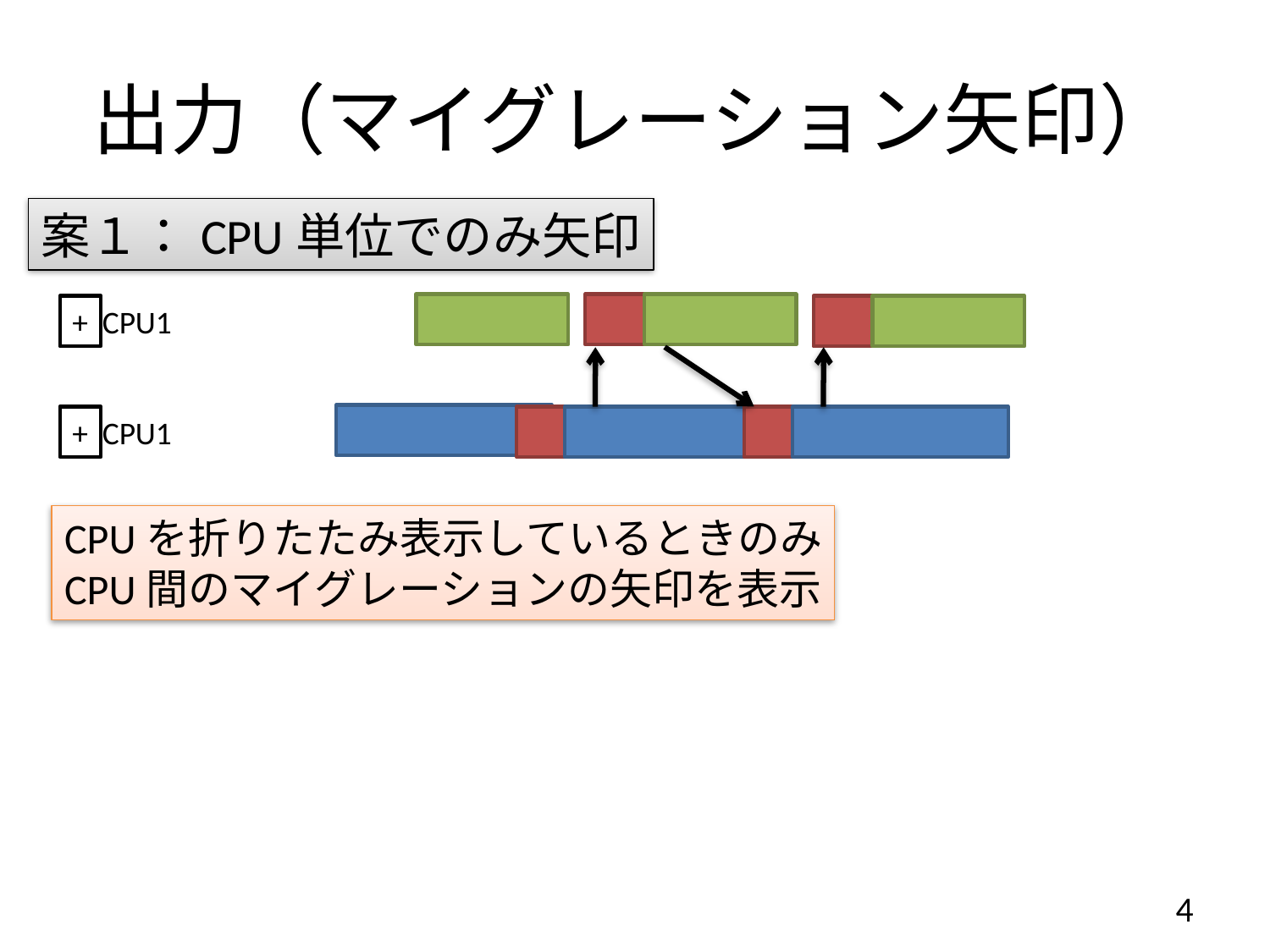

# 出力（マイグレーション矢印）
案１：CPU単位でのみ矢印

+
CPU1

+
CPU1

CPUを折りたたみ表示しているときのみ
CPU間のマイグレーションの矢印を表示
4